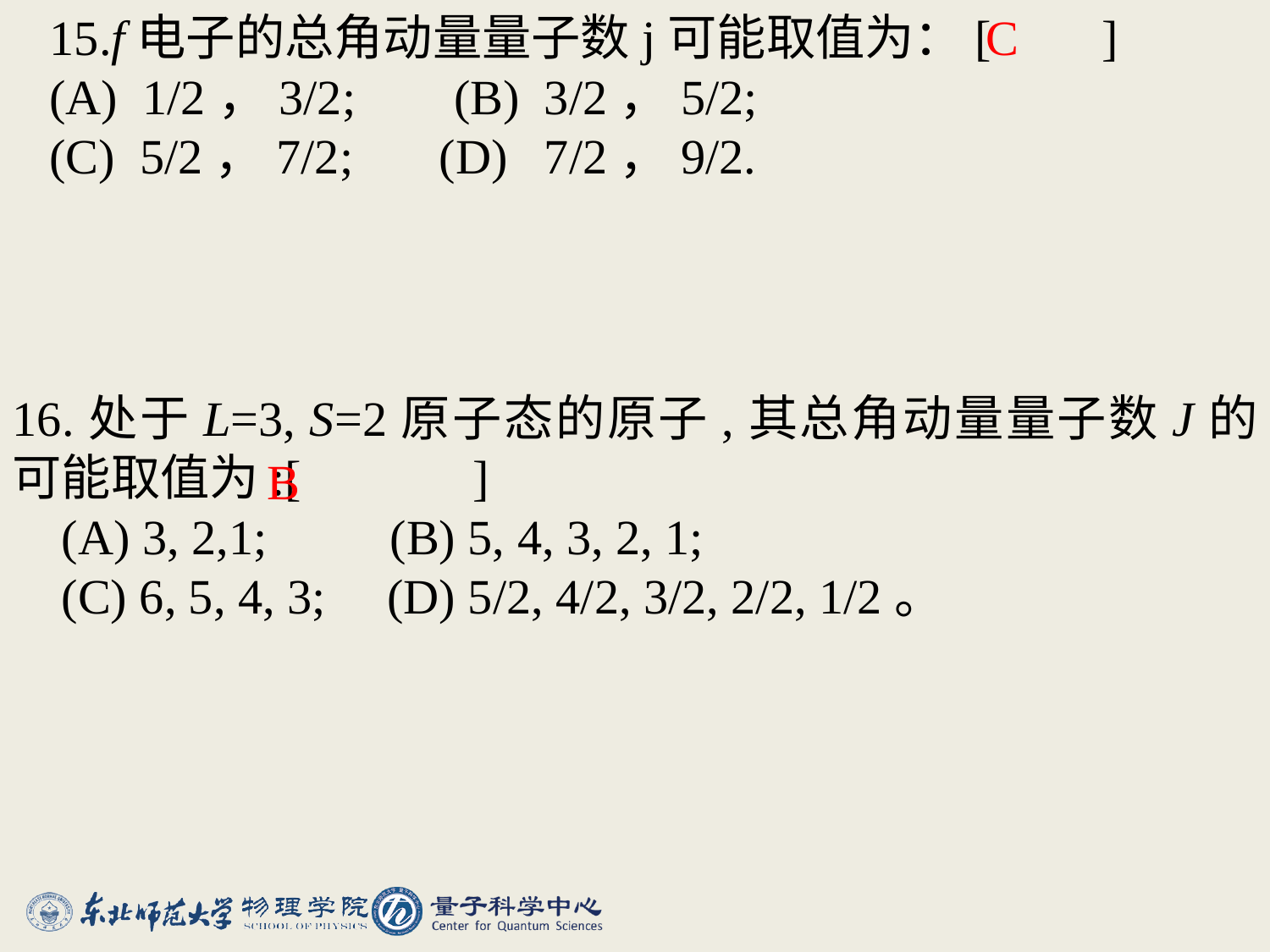

15.f电子的总角动量量子数j可能取值为：[         ]
(A)  1/2，3/2;        (B)  3/2，5/2;
(C)  5/2，7/2;       (D)   7/2，9/2.

C
#

16.处于L=3, S=2原子态的原子,其总角动量量子数J的可能取值为:[              ]
    (A) 3, 2,1;          (B) 5, 4, 3, 2, 1;
    (C) 6, 5, 4, 3;     (D) 5/2, 4/2, 3/2, 2/2, 1/2。

B